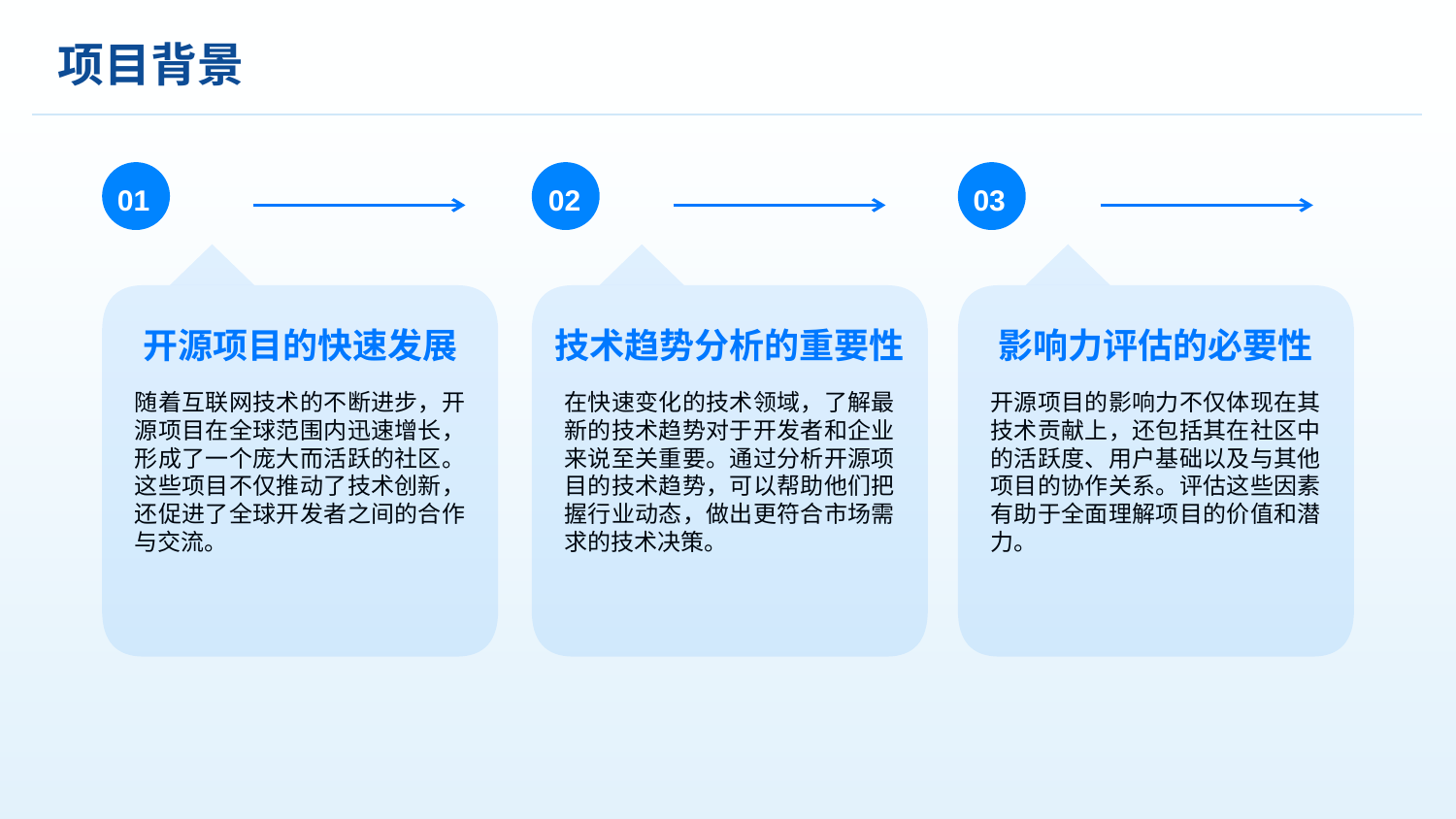

项目背景

01
02
03

开源项目的快速发展
技术趋势分析的重要性
影响力评估的必要性
随着互联网技术的不断进步，开源项目在全球范围内迅速增长，形成了一个庞大而活跃的社区。这些项目不仅推动了技术创新，还促进了全球开发者之间的合作与交流。
在快速变化的技术领域，了解最新的技术趋势对于开发者和企业来说至关重要。通过分析开源项目的技术趋势，可以帮助他们把握行业动态，做出更符合市场需求的技术决策。
开源项目的影响力不仅体现在其技术贡献上，还包括其在社区中的活跃度、用户基础以及与其他项目的协作关系。评估这些因素有助于全面理解项目的价值和潜力。